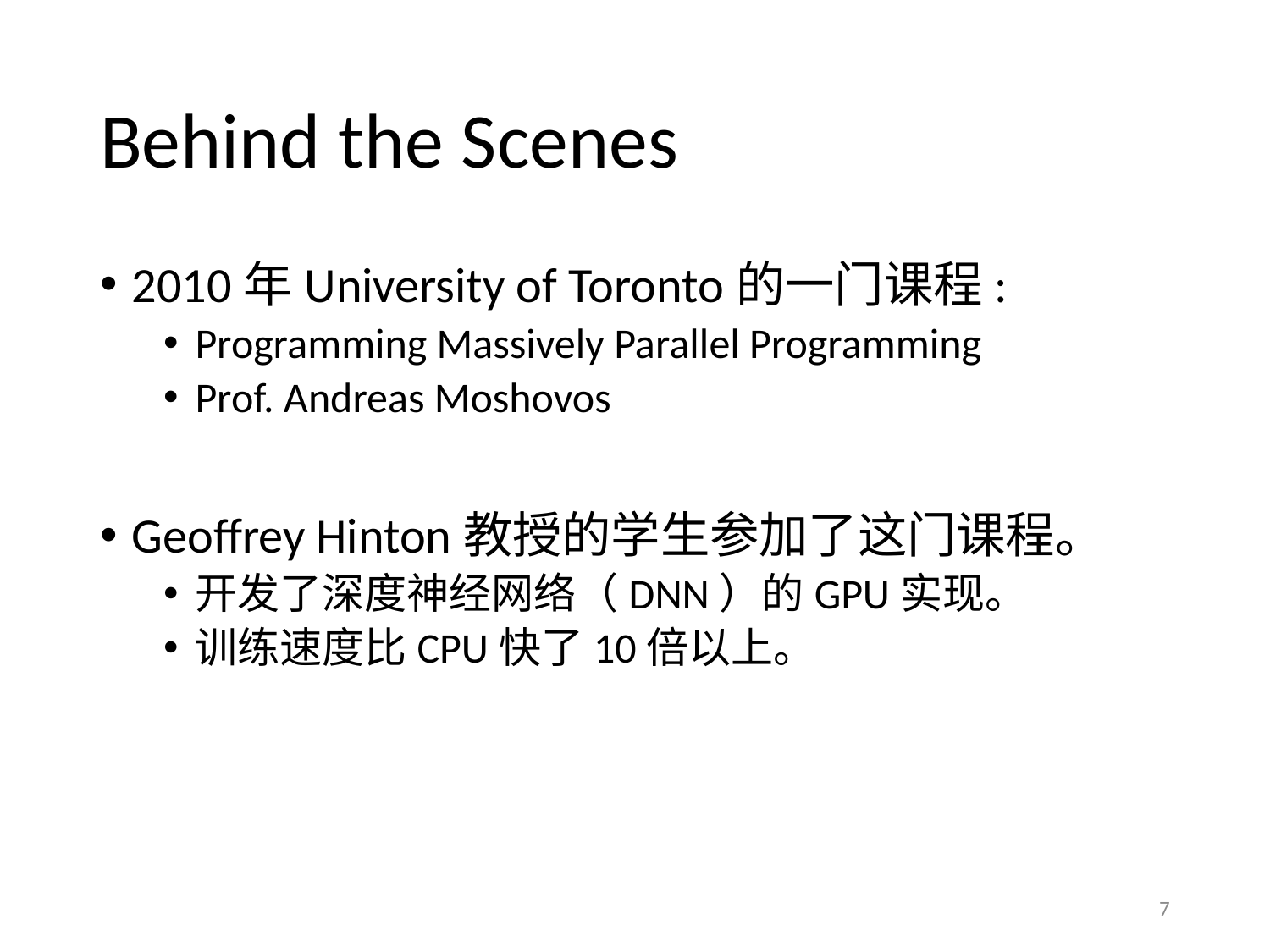

7
# Behind the Scenes
2010年University of Toronto的一门课程:
Programming Massively Parallel Programming
Prof. Andreas Moshovos

Geoffrey Hinton教授的学生参加了这门课程。
开发了深度神经网络（DNN）的GPU实现。
训练速度比CPU快了10倍以上。